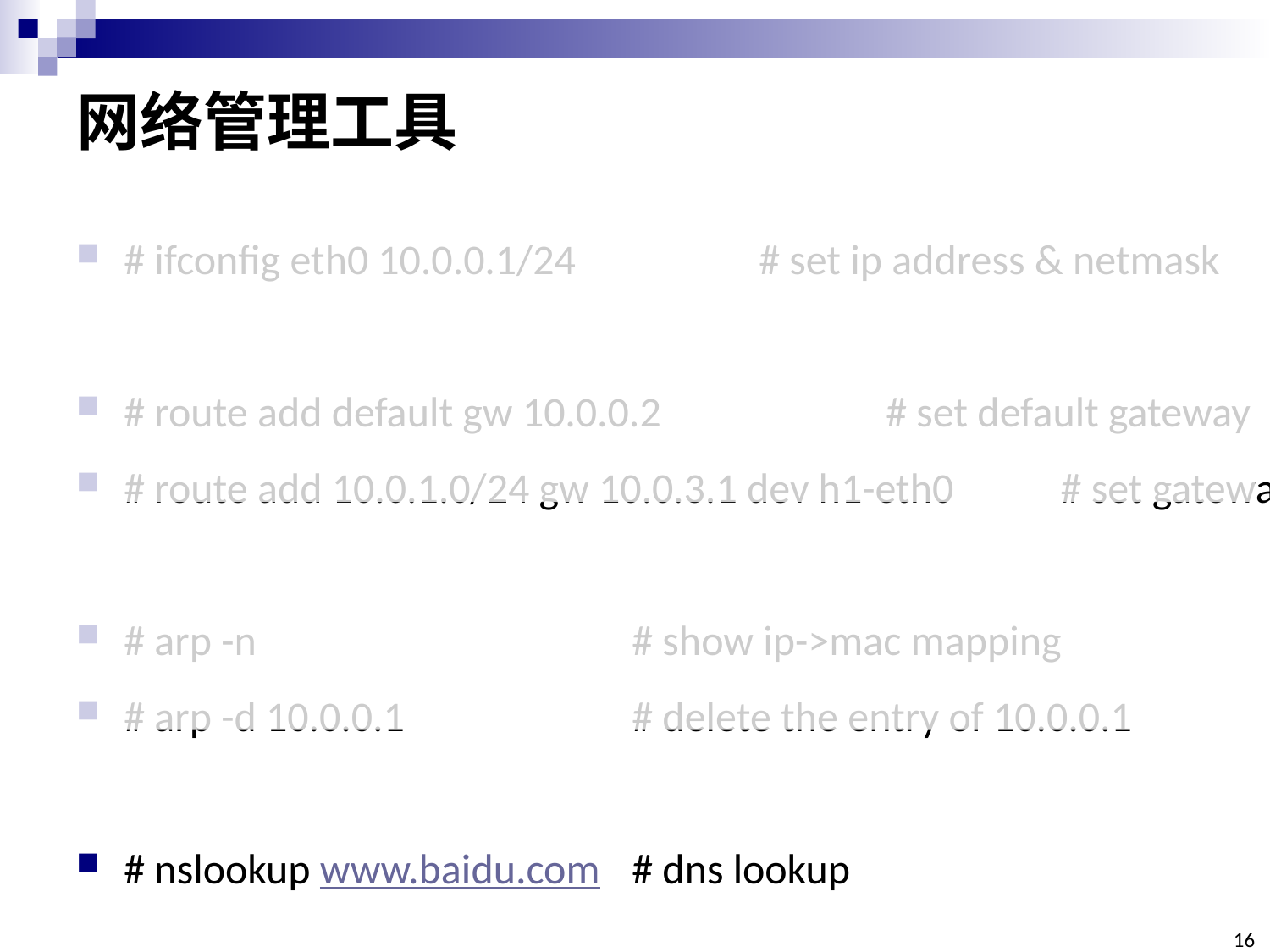

# 网络管理工具

# ifconfig eth0 10.0.0.1/24		# set ip address & netmask

# route add default gw 10.0.0.2		# set default gateway
# route add 10.0.1.0/24 gw 10.0.3.1 dev h1-eth0	     # set gateway

# arp -n			# show ip->mac mapping
# arp -d 10.0.0.1		# delete the entry of 10.0.0.1

# nslookup www.baidu.com	# dns lookup

16